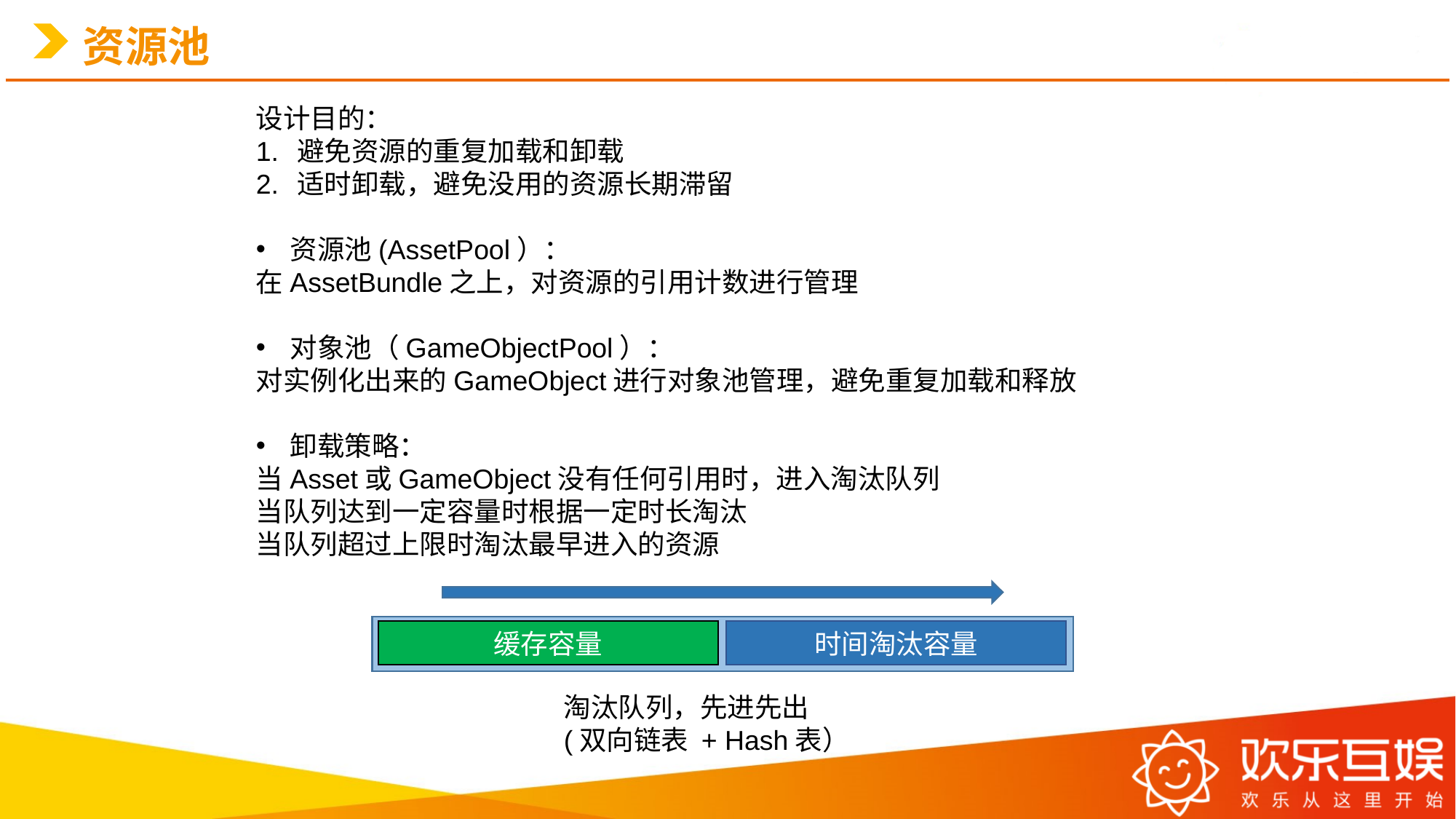

# 资源池
设计目的：
避免资源的重复加载和卸载
适时卸载，避免没用的资源长期滞留

资源池(AssetPool）：
在AssetBundle之上，对资源的引用计数进行管理

对象池（GameObjectPool）：
对实例化出来的GameObject进行对象池管理，避免重复加载和释放

卸载策略：
当Asset或GameObject没有任何引用时，进入淘汰队列
当队列达到一定容量时根据一定时长淘汰
当队列超过上限时淘汰最早进入的资源

时间淘汰容量
缓存容量
淘汰队列，先进先出
(双向链表 + Hash表）